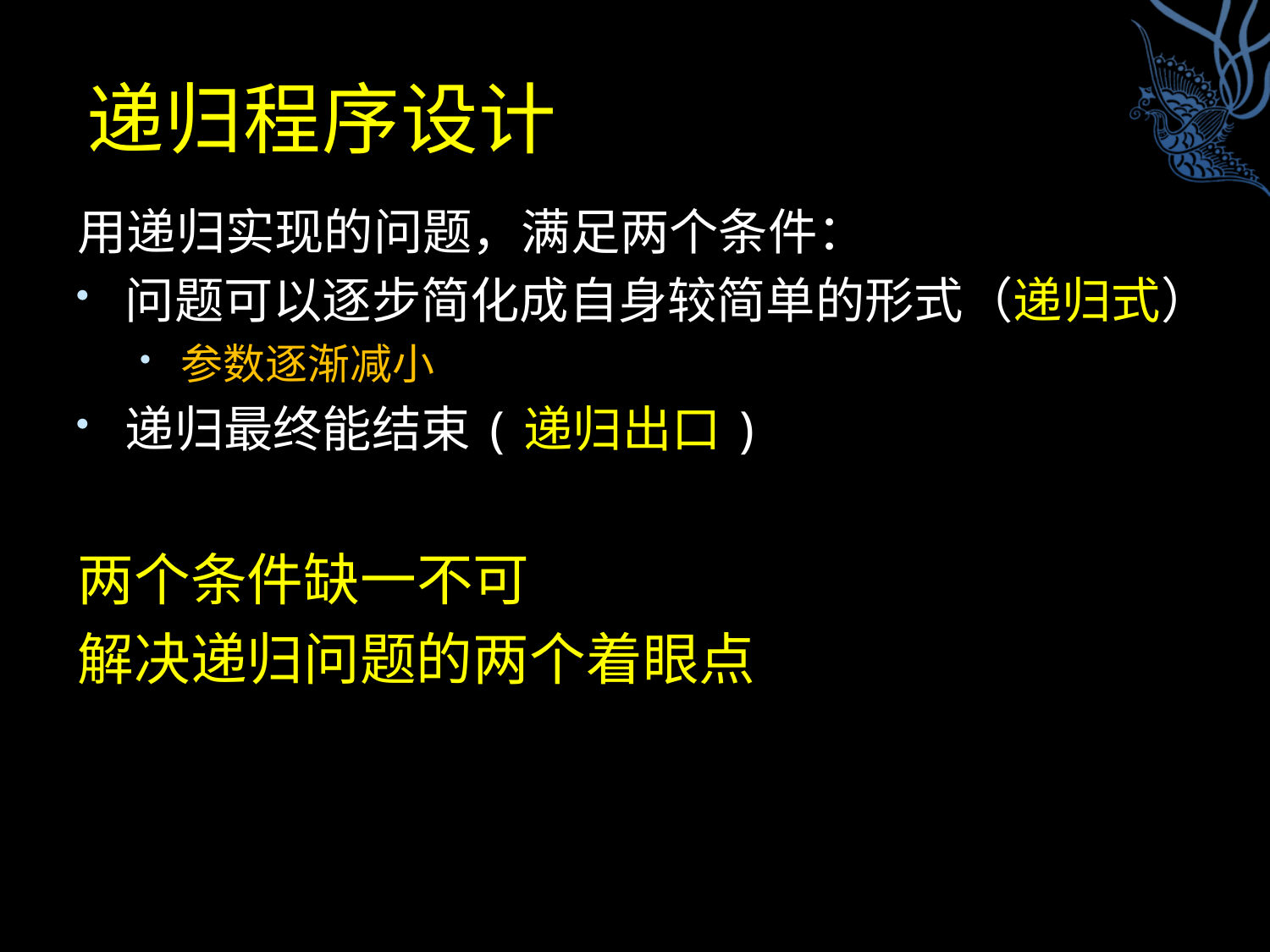

# 递归程序设计
用递归实现的问题，满足两个条件：
问题可以逐步简化成自身较简单的形式（递归式）
参数逐渐减小
递归最终能结束(递归出口)

两个条件缺一不可
解决递归问题的两个着眼点